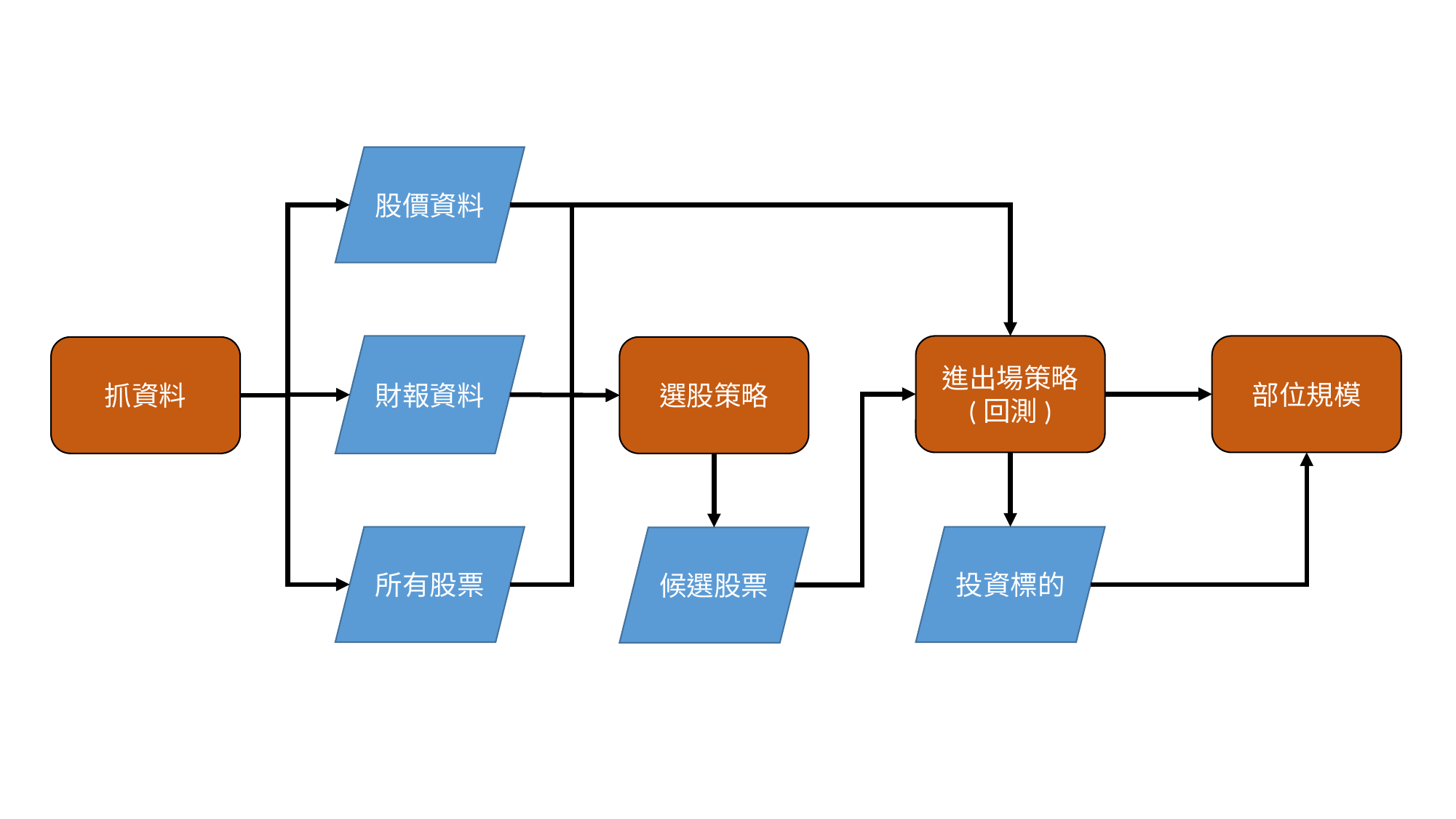

股價資料
部位規模
財報資料
進出場策略
(回測)
抓資料
選股策略
所有股票
投資標的
候選股票